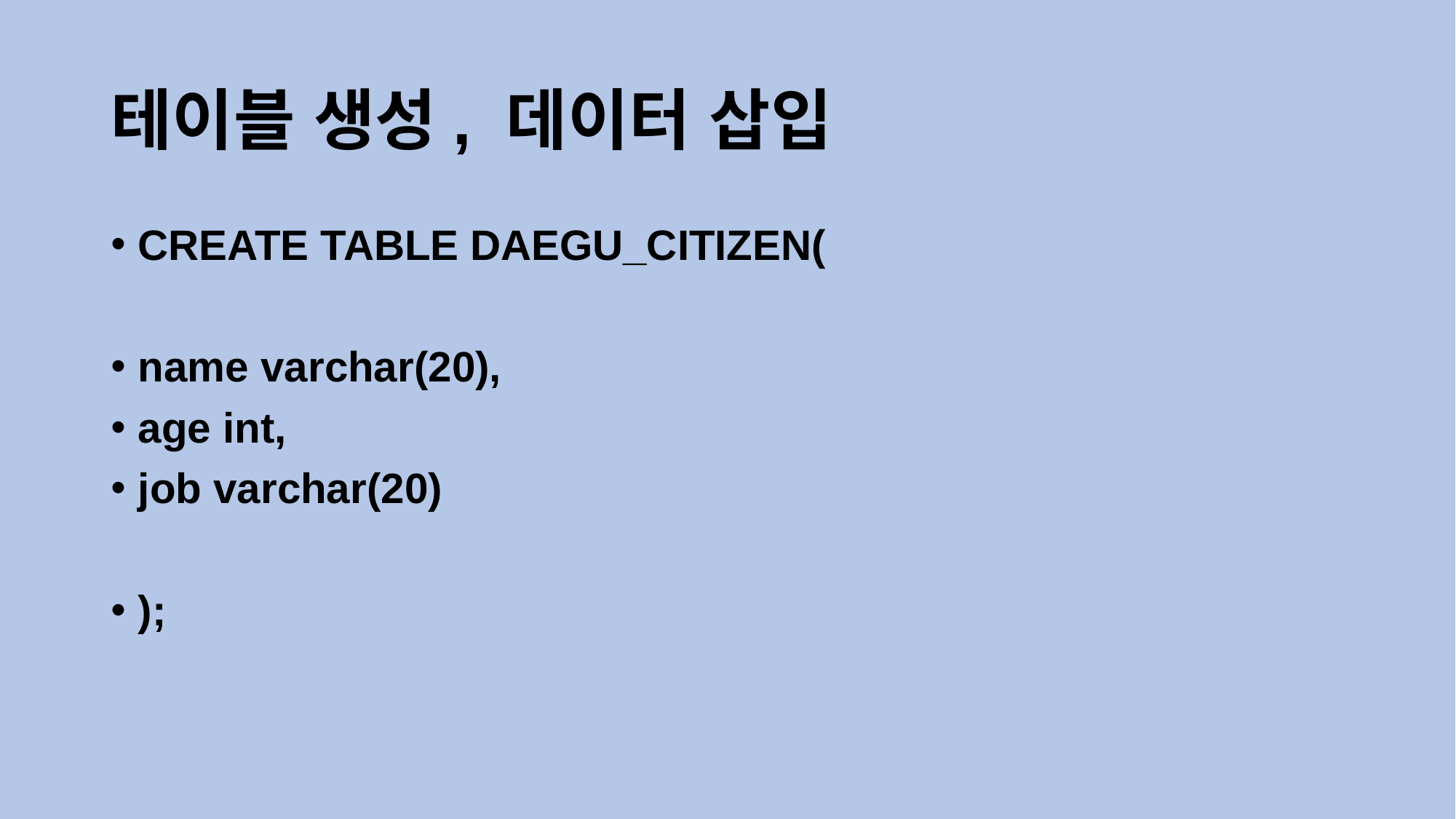

# 테이블 생성, 데이터 삽입
CREATE TABLE DAEGU_CITIZEN(

name varchar(20),
age int,
job varchar(20)

);